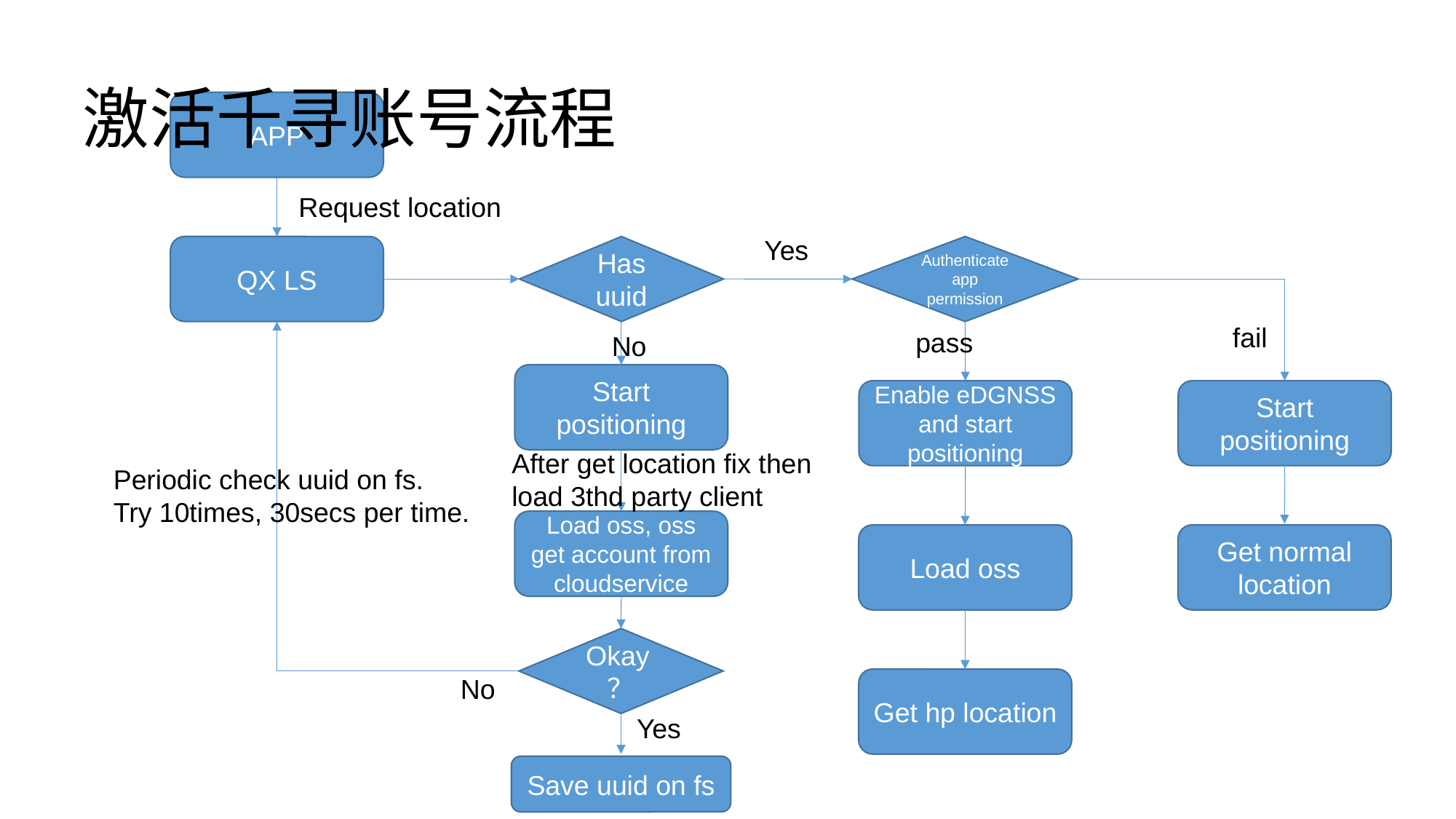

# 激活千寻账号流程
APP
Request location
Yes
Authenticate app permission
QX LS
Has uuid
fail
pass
No
Start positioning
Start positioning
Enable eDGNSS and start positioning
After get location fix then load 3thd party client
Periodic check uuid on fs.
Try 10times, 30secs per time.
Load oss, oss get account from cloudservice
Get normal location
Load oss
Okay？
No
Get hp location
Yes
Save uuid on fs